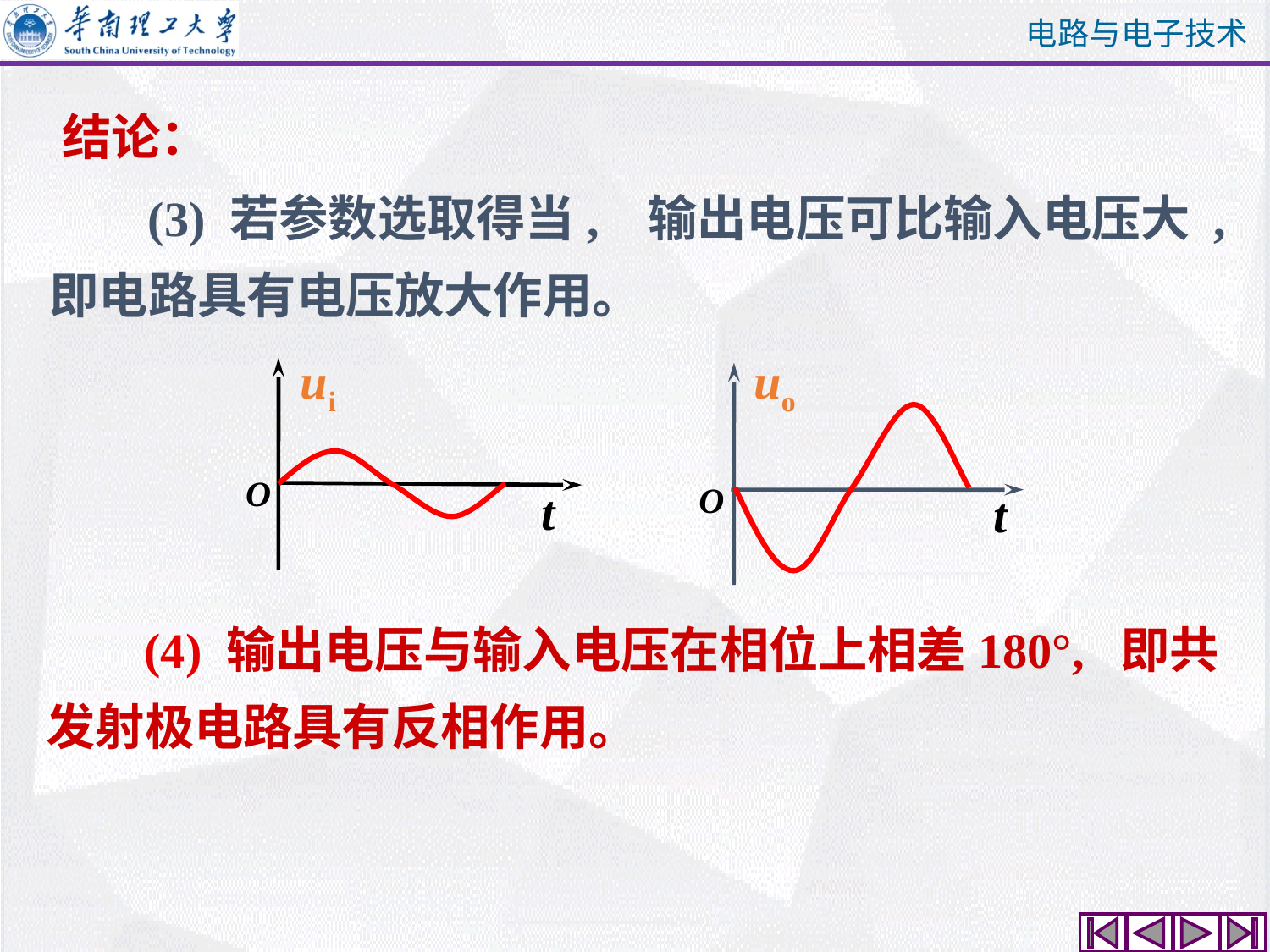

# 结论：
        (3) 若参数选取得当,   输出电压可比输入电压大 ,  即电路具有电压放大作用。
ui

O
t

uo

O
t

        (4) 输出电压与输入电压在相位上相差180°,  即共发射极电路具有反相作用。